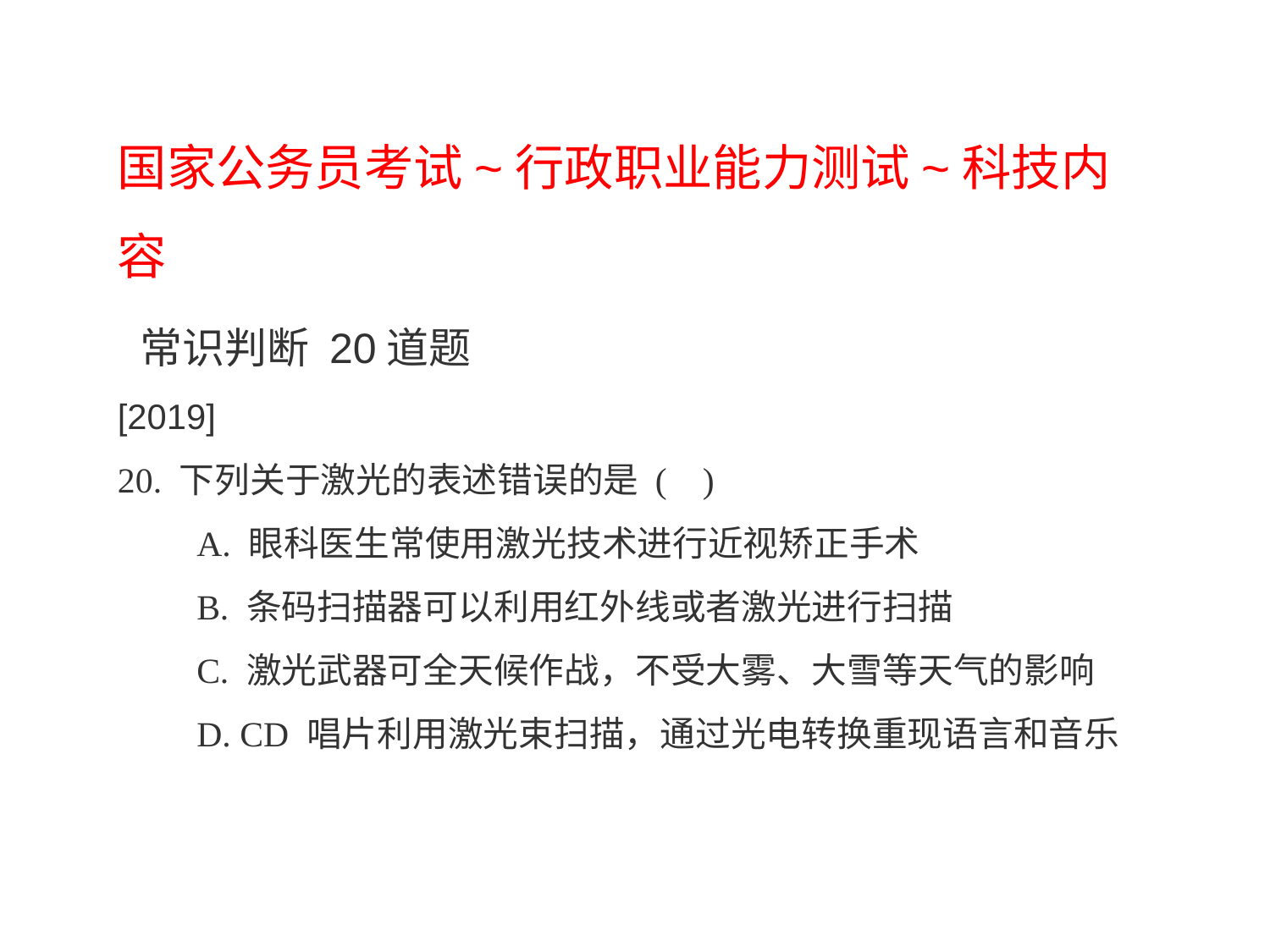

国家公务员考试~行政职业能力测试~科技内容
 常识判断 20道题
[2019]
20. 下列关于激光的表述错误的是 (    )
　　A. 眼科医生常使用激光技术进行近视矫正手术
　　B. 条码扫描器可以利用红外线或者激光进行扫描
　　C. 激光武器可全天候作战，不受大雾、大雪等天气的影响
　　D. CD 唱片利用激光束扫描，通过光电转换重现语言和音乐